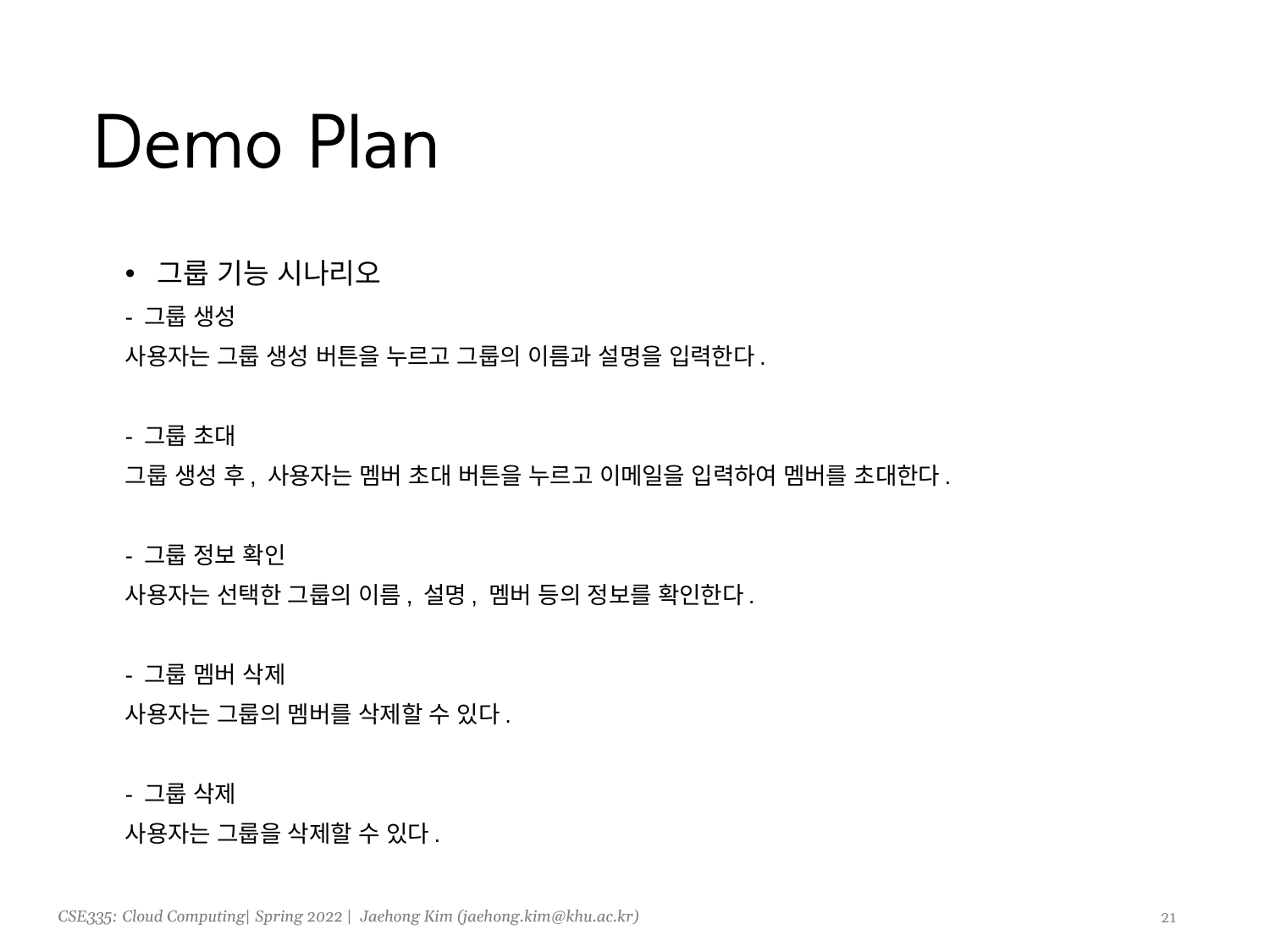

# Demo Plan
그룹 기능 시나리오
- 그룹 생성
사용자는 그룹 생성 버튼을 누르고 그룹의 이름과 설명을 입력한다.

- 그룹 초대
그룹 생성 후, 사용자는 멤버 초대 버튼을 누르고 이메일을 입력하여 멤버를 초대한다.

- 그룹 정보 확인
사용자는 선택한 그룹의 이름, 설명, 멤버 등의 정보를 확인한다.

- 그룹 멤버 삭제
사용자는 그룹의 멤버를 삭제할 수 있다.

- 그룹 삭제
사용자는 그룹을 삭제할 수 있다.
21